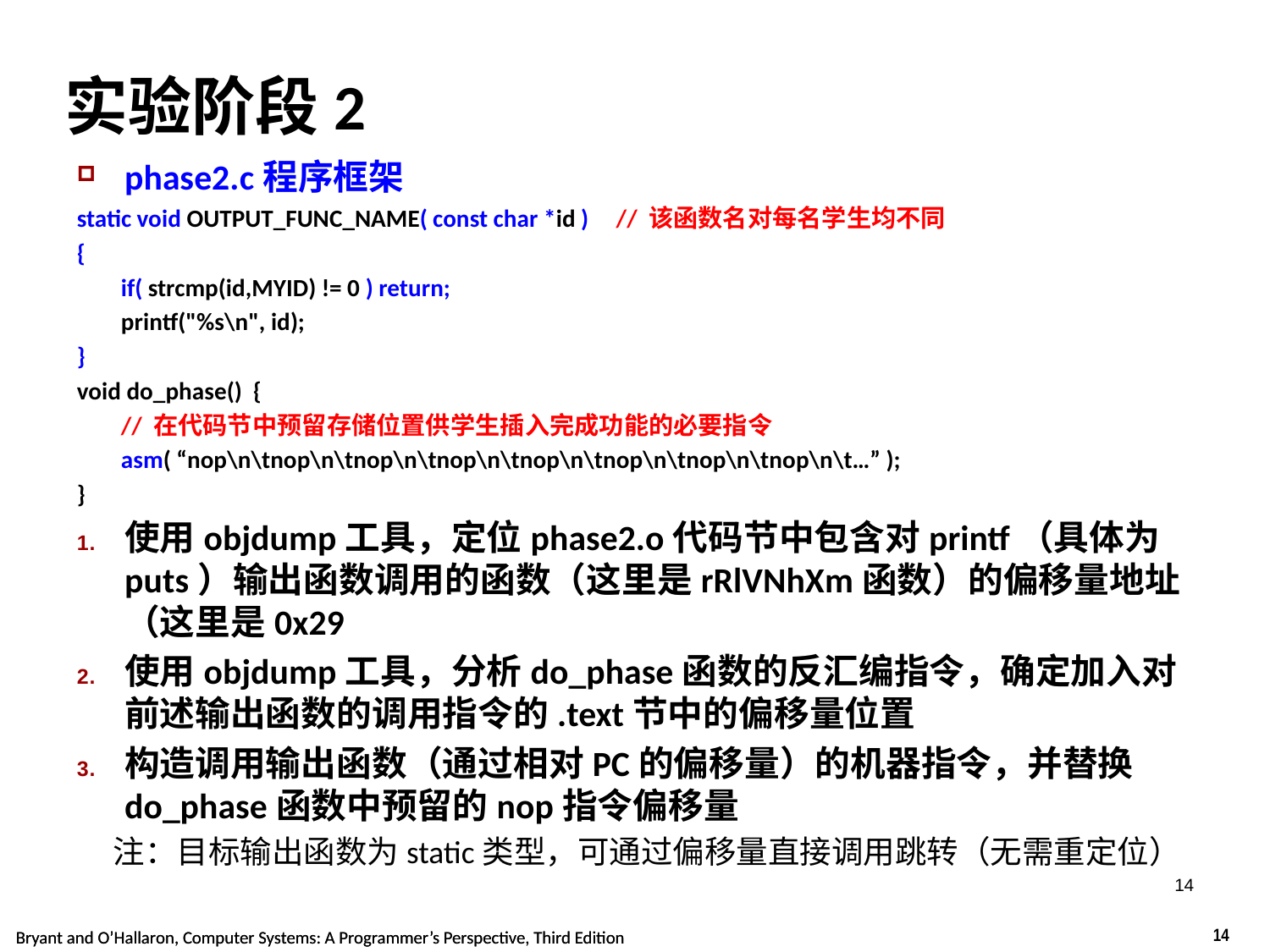

实验阶段2
phase2.c程序框架
static void OUTPUT_FUNC_NAME( const char *id )     // 该函数名对每名学生均不同
{
        if( strcmp(id,MYID) != 0 ) return;
        printf("%s\n", id);
}
void do_phase()  {
        // 在代码节中预留存储位置供学生插入完成功能的必要指令
        asm( “nop\n\tnop\n\tnop\n\tnop\n\tnop\n\tnop\n\tnop\n\tnop\n\t…” );
}
使用objdump工具，定位phase2.o代码节中包含对printf（具体为puts）输出函数调用的函数（这里是rRlVNhXm函数）的偏移量地址（这里是0x29
使用objdump工具，分析do_phase函数的反汇编指令，确定加入对前述输出函数的调用指令的.text节中的偏移量位置
构造调用输出函数（通过相对PC的偏移量）的机器指令，并替换do_phase函数中预留的nop指令偏移量
    注：目标输出函数为static类型，可通过偏移量直接调用跳转（无需重定位）

14